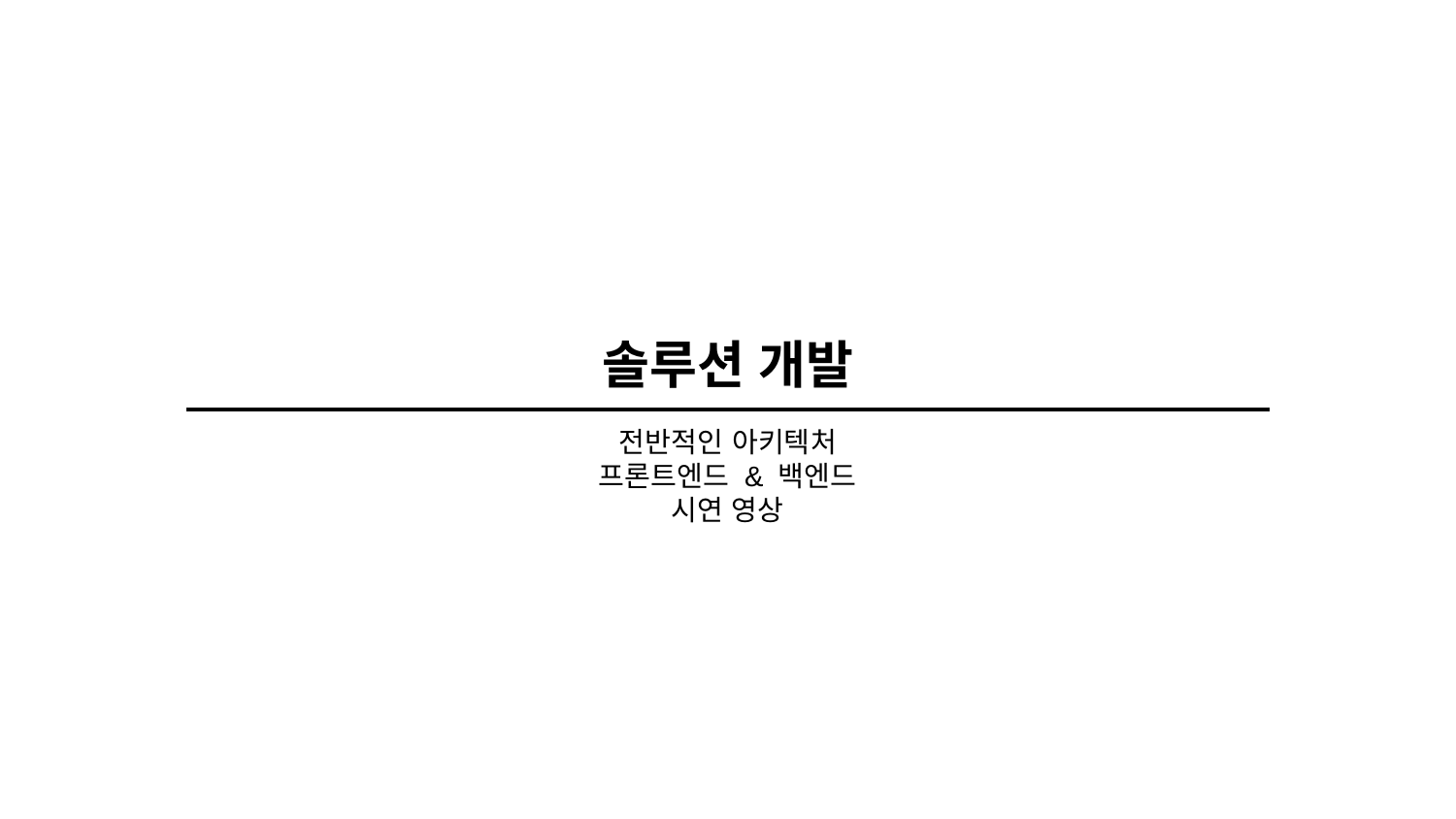

# 솔루션 개발
전반적인 아키텍처
프론트엔드 & 백엔드
시연 영상